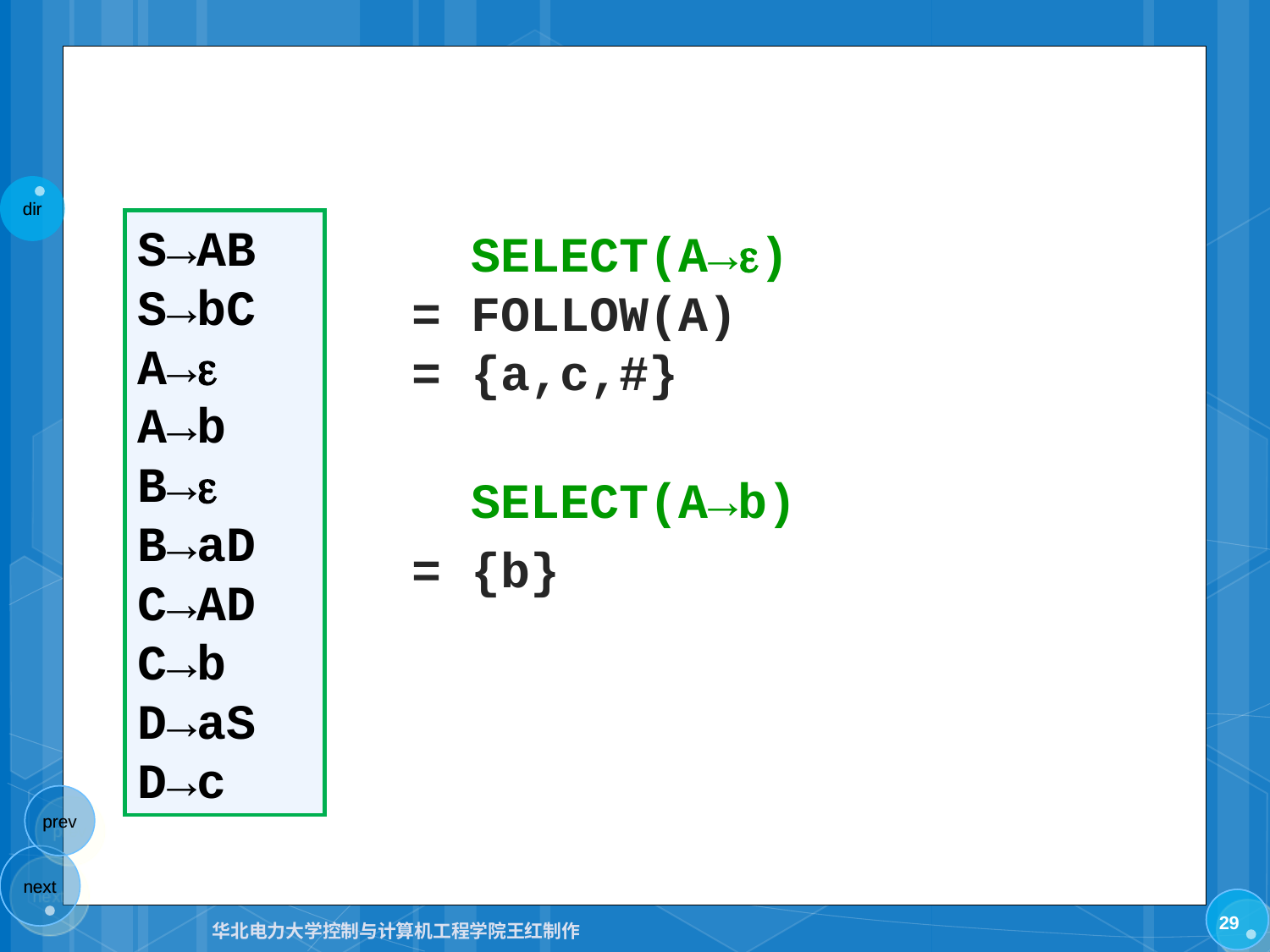

S→AB
S→bC
A→ε
A→b
B→ε
B→aD
C→AD
C→b
D→aS
D→c
  SELECT(A→ε)
= FOLLOW(A)
= {a,c,#}

  SELECT(A→b)
= {b}
29
华北电力大学控制与计算机工程学院王红制作